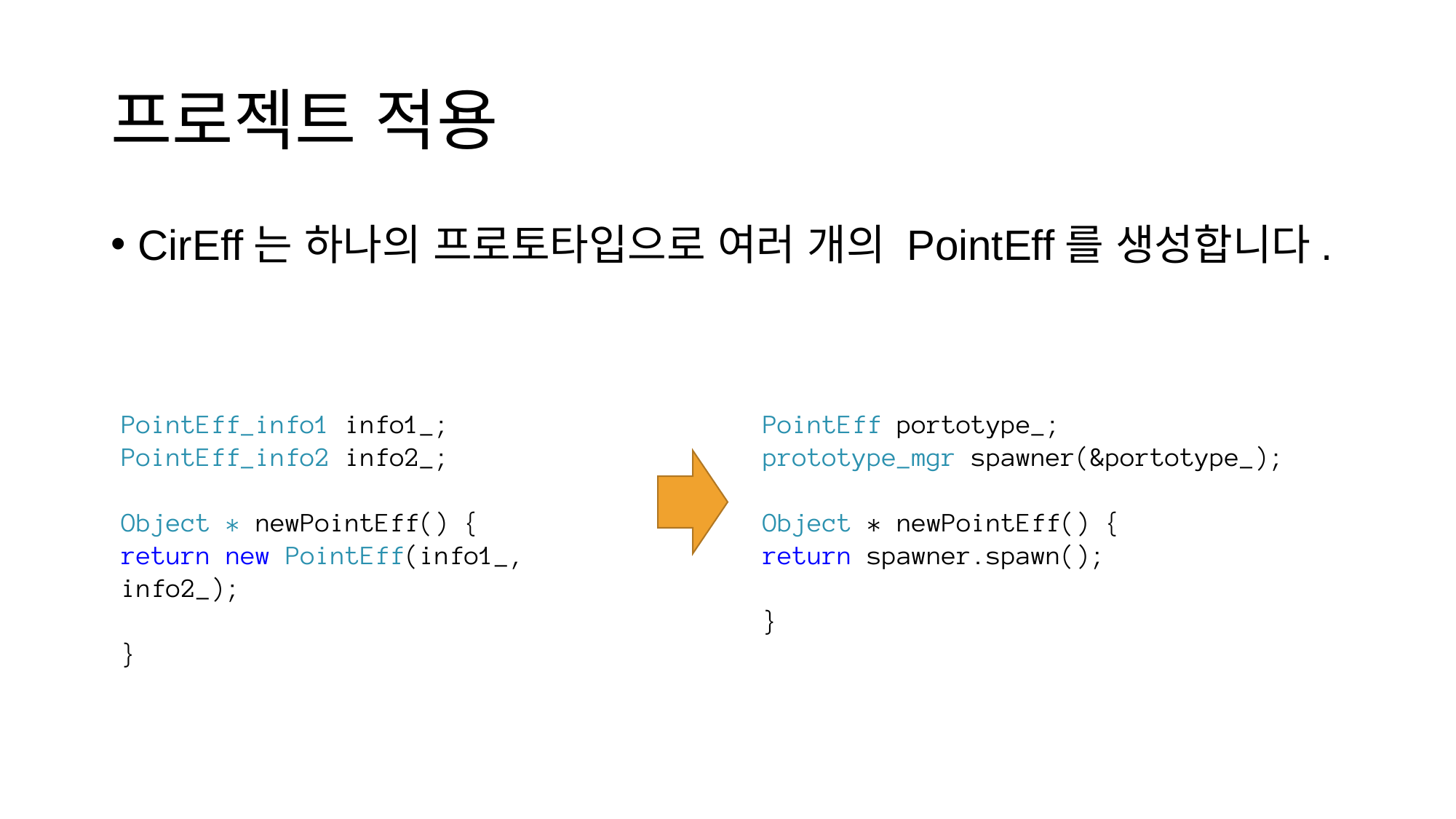

# 프로젝트 적용
CirEff는 하나의 프로토타입으로 여러 개의 PointEff를 생성합니다.

PointEff_info1 info1_;
PointEff_info2 info2_;

Object * newPointEff() {
return new PointEff(info1_, info2_);

}

PointEff portotype_;
prototype_mgr spawner(&portotype_);

Object * newPointEff() {
return spawner.spawn();

}